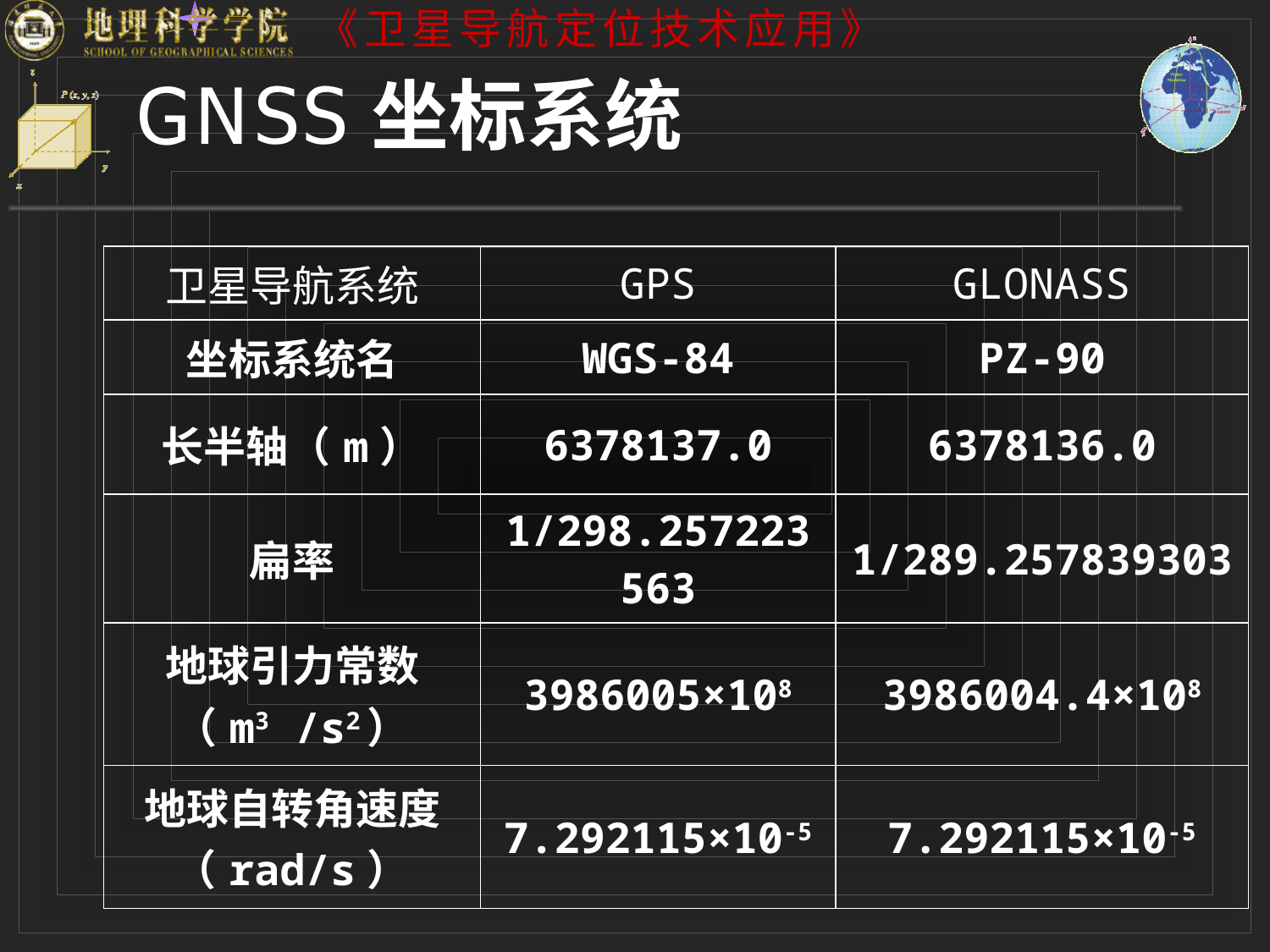

# GNSS坐标系统
| 卫星导航系统 | GPS | GLONASS |
| --- | --- | --- |
| 坐标系统名 | WGS-84 | PZ-90 |
| 长半轴（m） | 6378137.0 | 6378136.0 |
| 扁率 | 1/298.257223563 | 1/289.257839303 |
| 地球引力常数 （m3 /s2） | 3986005×108 | 3986004.4×108 |
| 地球自转角速度（rad/s） | 7.292115×10-5 | 7.292115×10-5 |